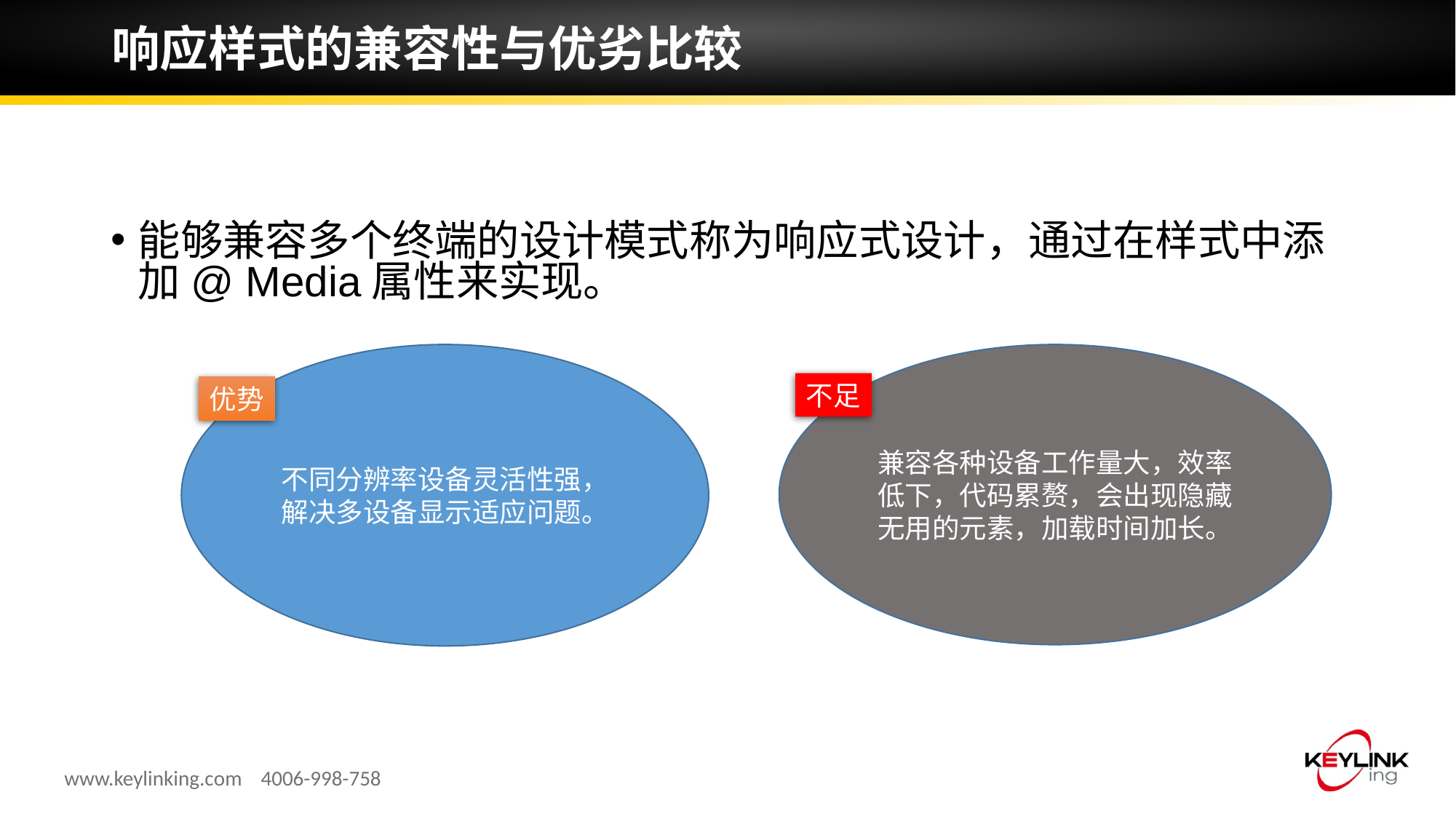

# 响应样式的兼容性与优劣比较
能够兼容多个终端的设计模式称为响应式设计，通过在样式中添加@ Media属性来实现。

不同分辨率设备灵活性强，解决多设备显示适应问题。
兼容各种设备工作量大，效率低下，代码累赘，会出现隐藏无用的元素，加载时间加长。
不足
优势